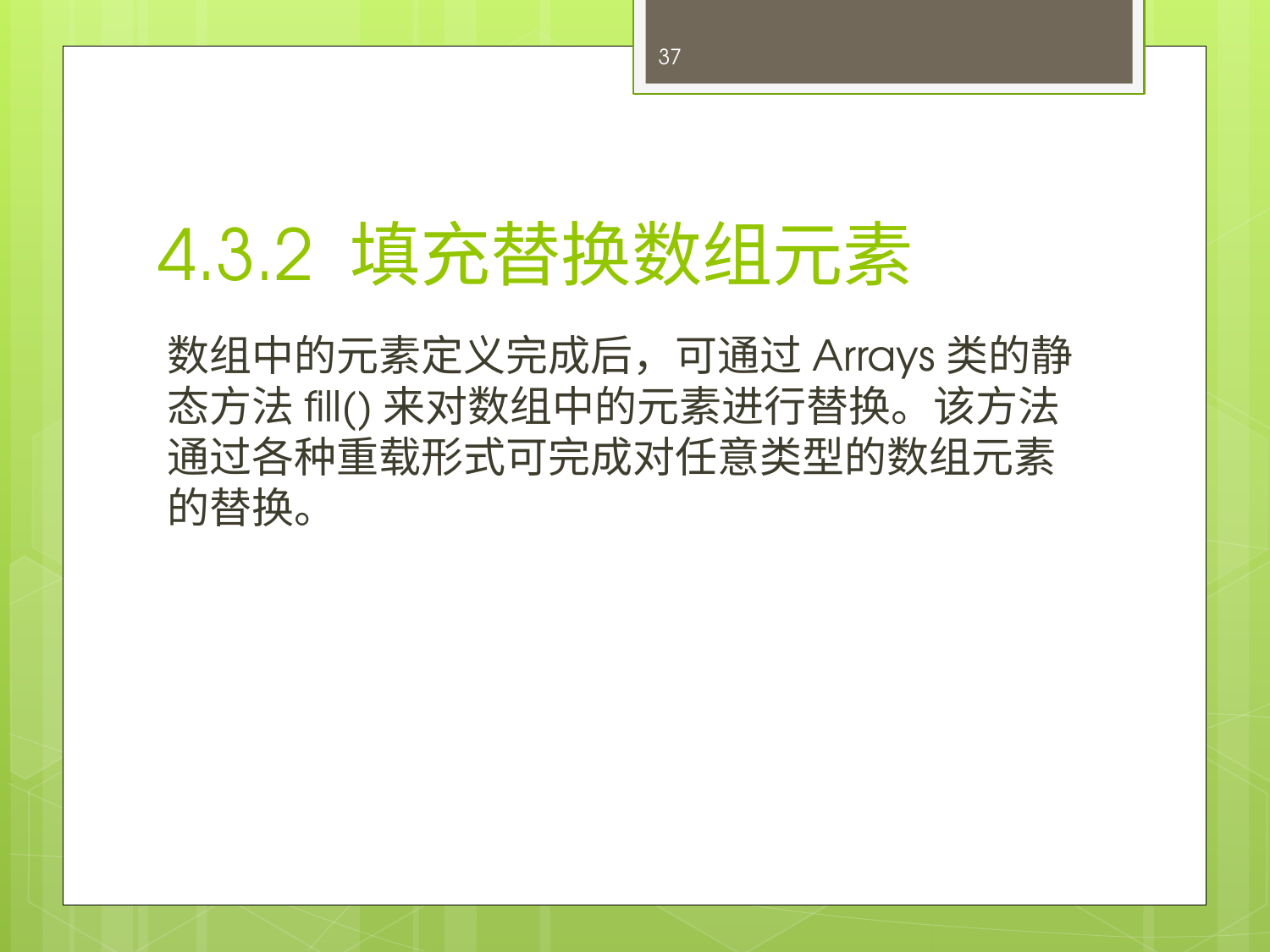

37
# 4.3.2 填充替换数组元素
数组中的元素定义完成后，可通过Arrays类的静态方法fill()来对数组中的元素进行替换。该方法通过各种重载形式可完成对任意类型的数组元素的替换。